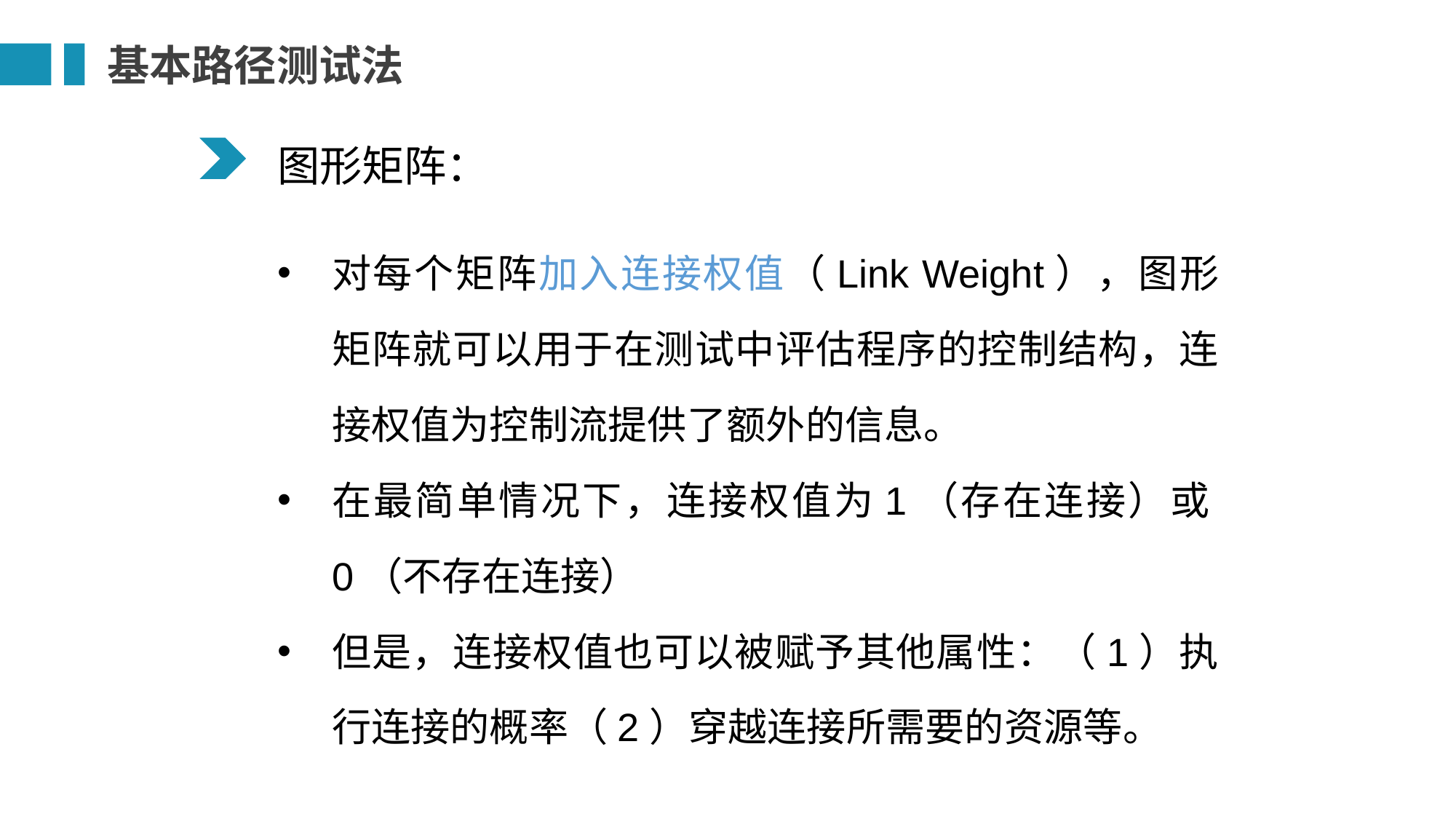

基本路径测试法

图形矩阵：

对每个矩阵加入连接权值（Link Weight），图形矩阵就可以用于在测试中评估程序的控制结构，连接权值为控制流提供了额外的信息。
在最简单情况下，连接权值为1（存在连接）或0（不存在连接）
但是，连接权值也可以被赋予其他属性：（1）执行连接的概率（2）穿越连接所需要的资源等。
99